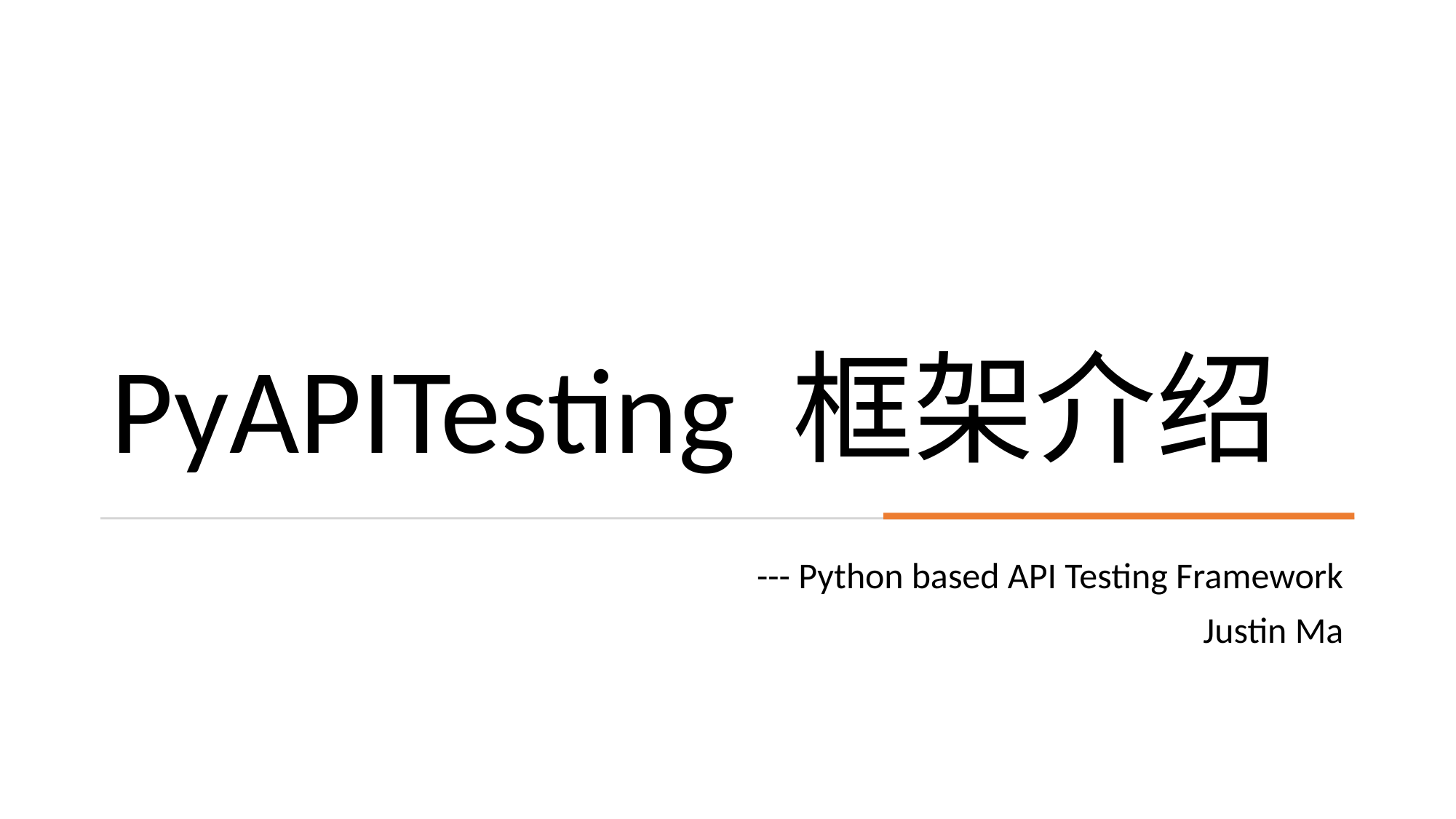

# PyAPITesting 框架介绍

--- Python based API Testing Framework
Justin Ma